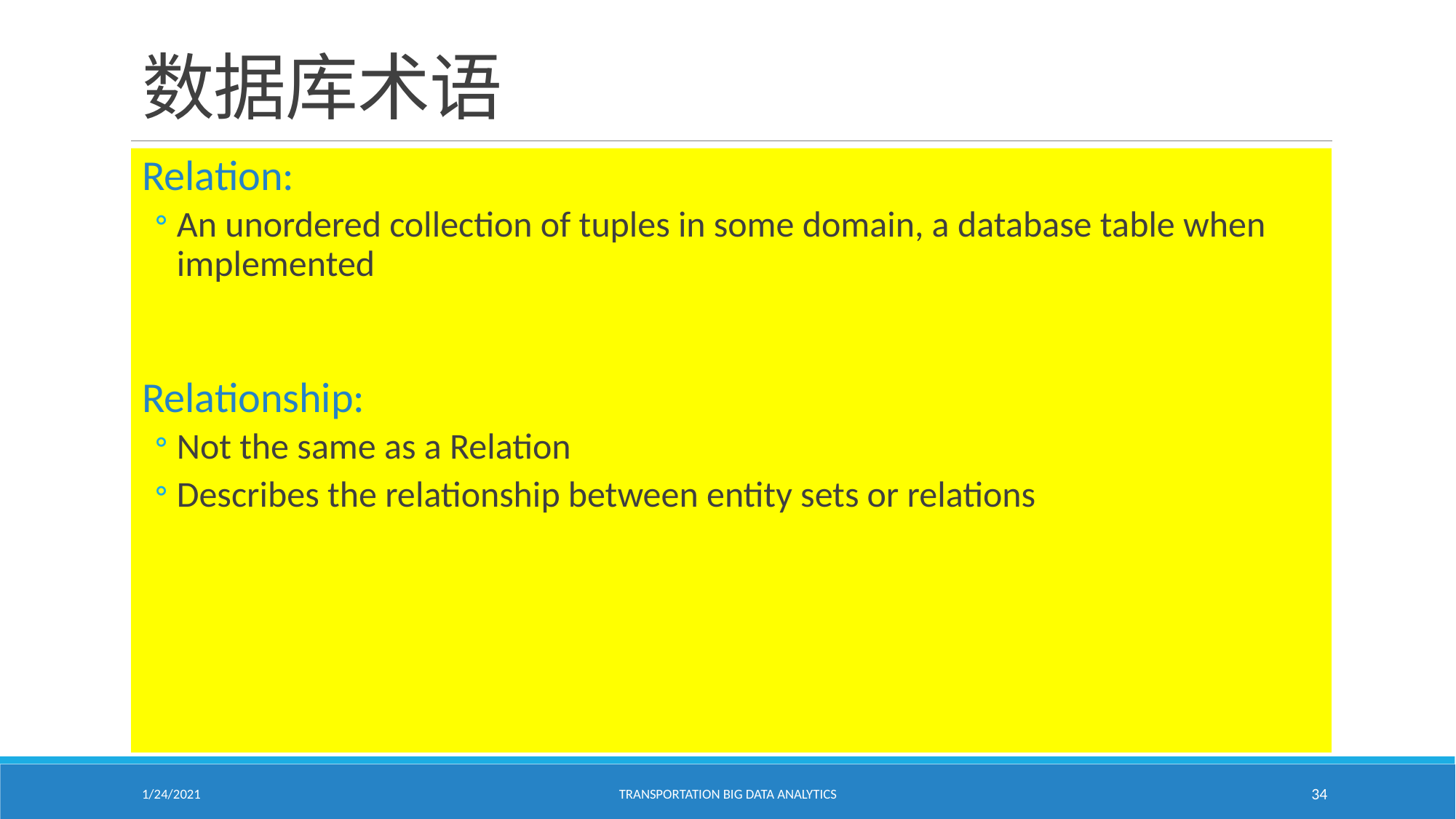

# 数据库术语
Relation:
An unordered collection of tuples in some domain, a database table when implemented

Relationship:
Not the same as a Relation
Describes the relationship between entity sets or relations

1/24/2021
Transportation Big Data Analytics
34